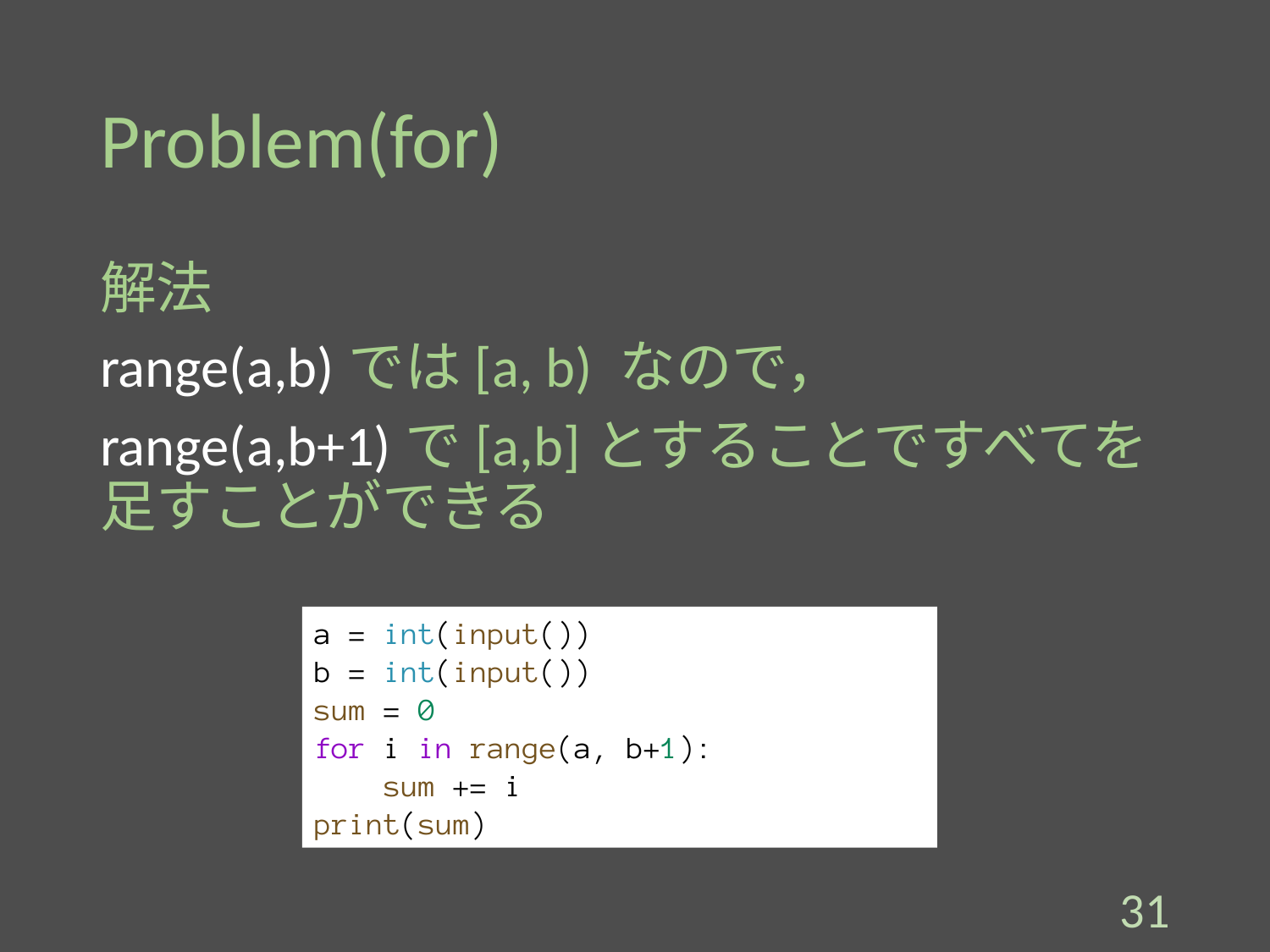

# Problem(for)
解法
range(a,b)では[a, b) なので，
range(a,b+1)で[a,b]とすることですべてを足すことができる
a = int(input())
b = int(input())
sum = 0
for i in range(a, b+1):
    sum += i
print(sum)
31